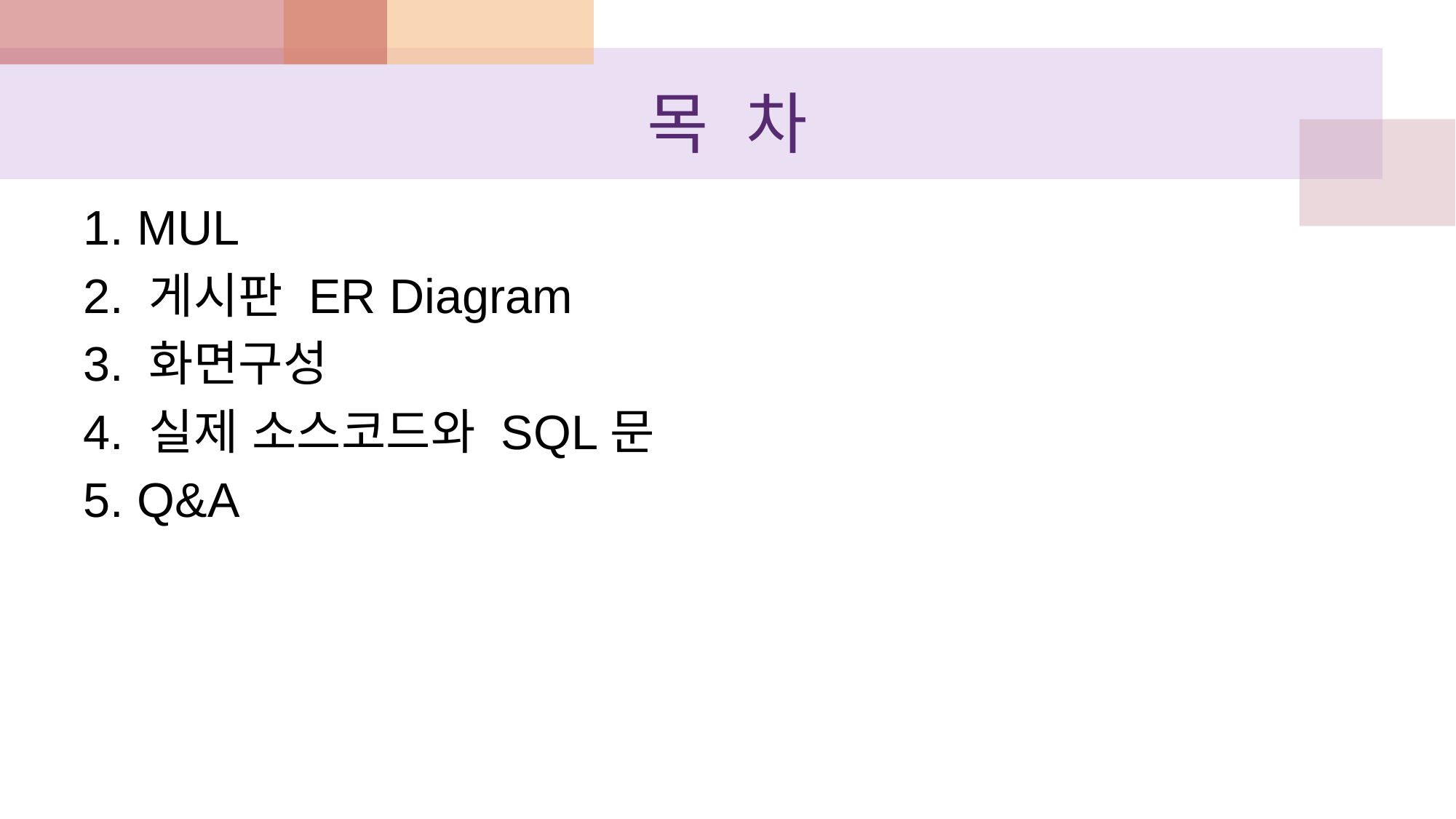

# 목  차
1. MUL
2. 게시판 ER Diagram
3. 화면구성
4. 실제 소스코드와 SQL문
5. Q&A